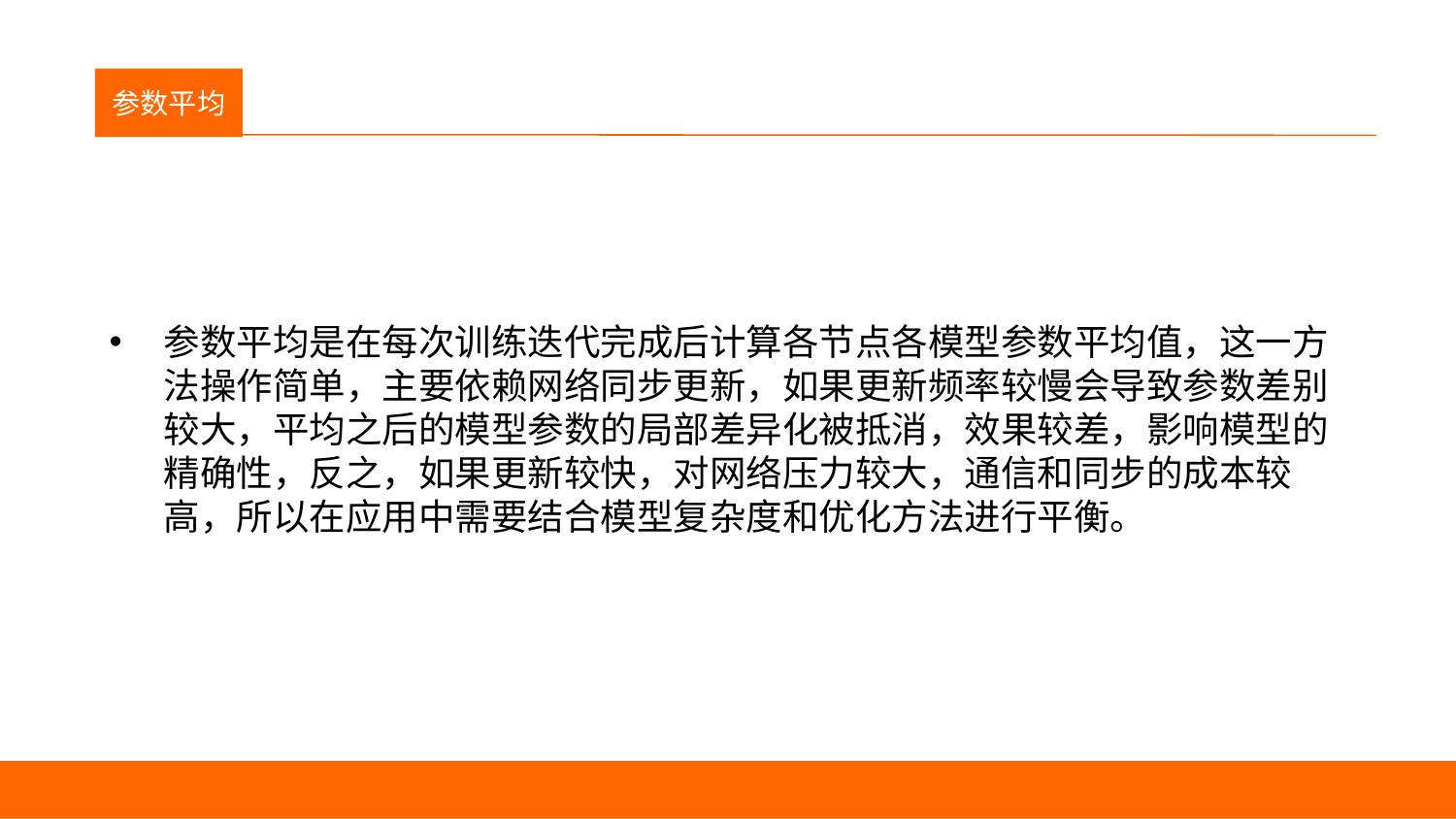

议程
参数平均

参数平均是在每次训练迭代完成后计算各节点各模型参数平均值，这一方法操作简单，主要依赖网络同步更新，如果更新频率较慢会导致参数差别较大，平均之后的模型参数的局部差异化被抵消，效果较差，影响模型的精确性，反之，如果更新较快，对网络压力较大，通信和同步的成本较高，所以在应用中需要结合模型复杂度和优化方法进行平衡。